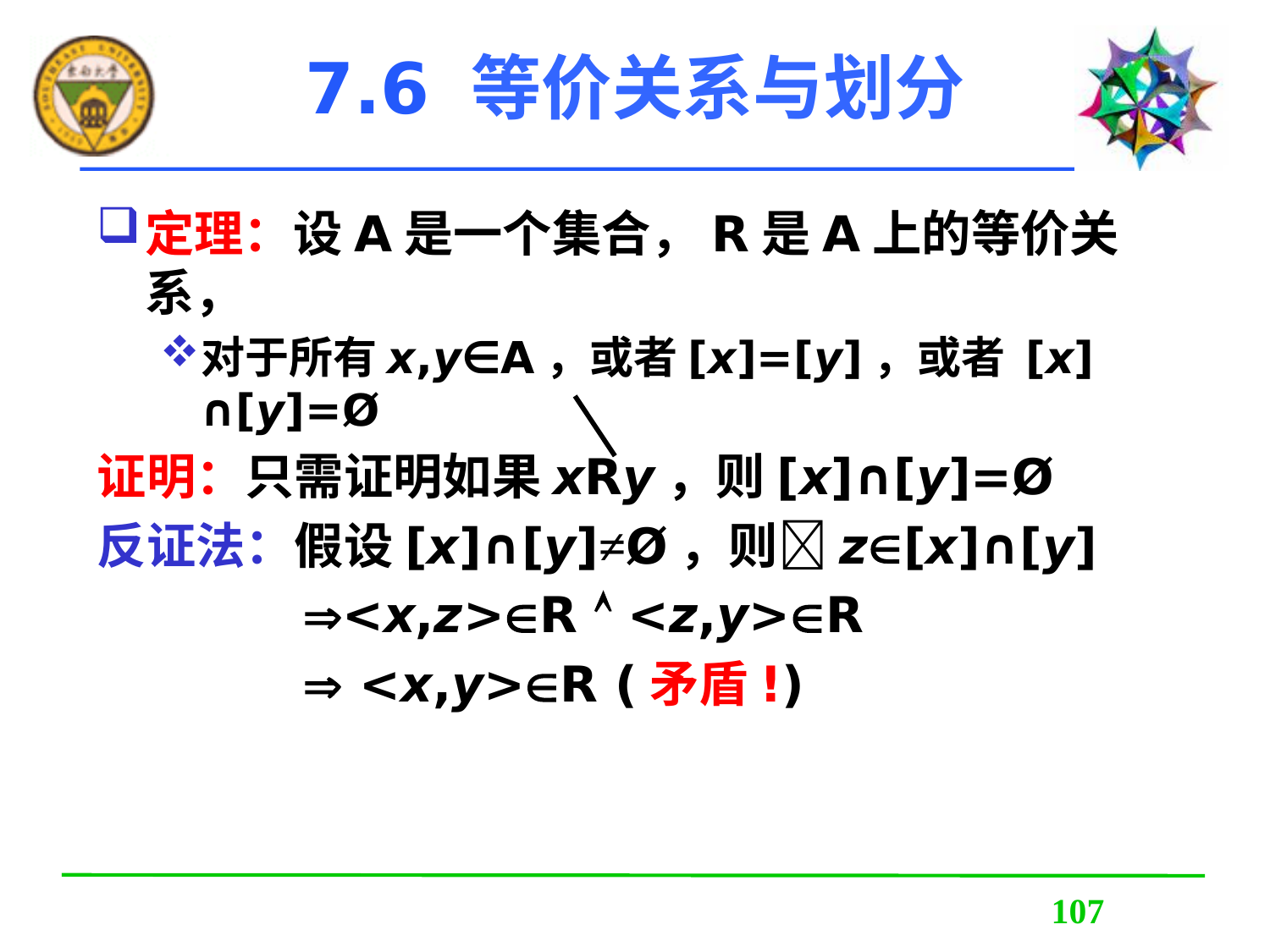

# 7.6 等价关系与划分
定理：设A是一个集合，R是A上的等价关系，
对于所有x,y∈A，或者[x]=[y]，或者 [x] ∩[y]=Ø
证明：只需证明如果xRy，则[x]∩[y]=Ø
反证法：假设[x]∩[y]≠Ø，则∃z∈[x]∩[y]
            ⇒<x,z>∈R ∧ <z,y>∈R
            ⇒ <x,y>∈R (矛盾!)